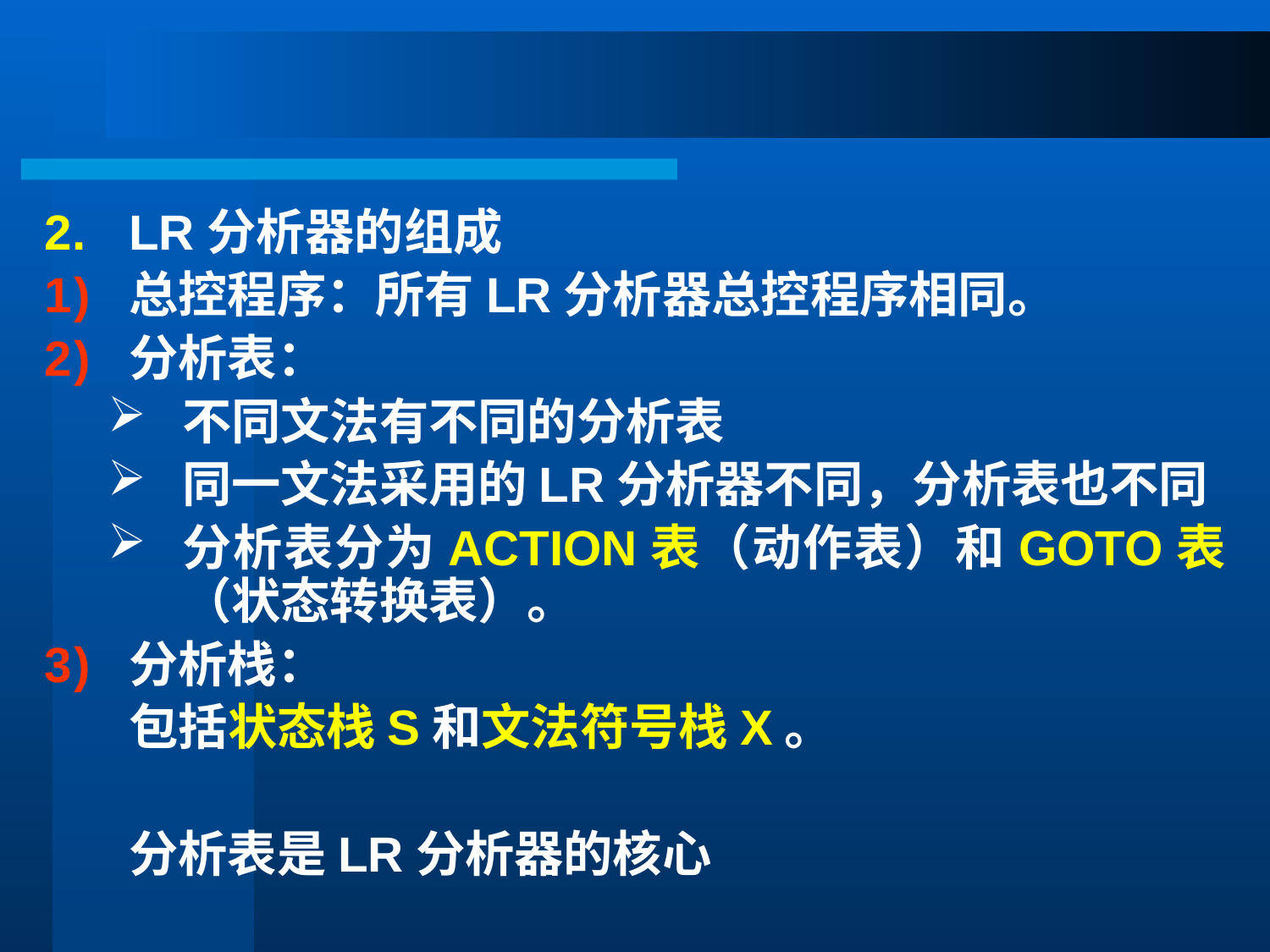

#
LR分析器的组成
总控程序：所有LR分析器总控程序相同。
分析表：
不同文法有不同的分析表
同一文法采用的LR分析器不同，分析表也不同
分析表分为ACTION表（动作表）和GOTO表（状态转换表）。
分析栈：
	包括状态栈S和文法符号栈X。

	分析表是LR分析器的核心